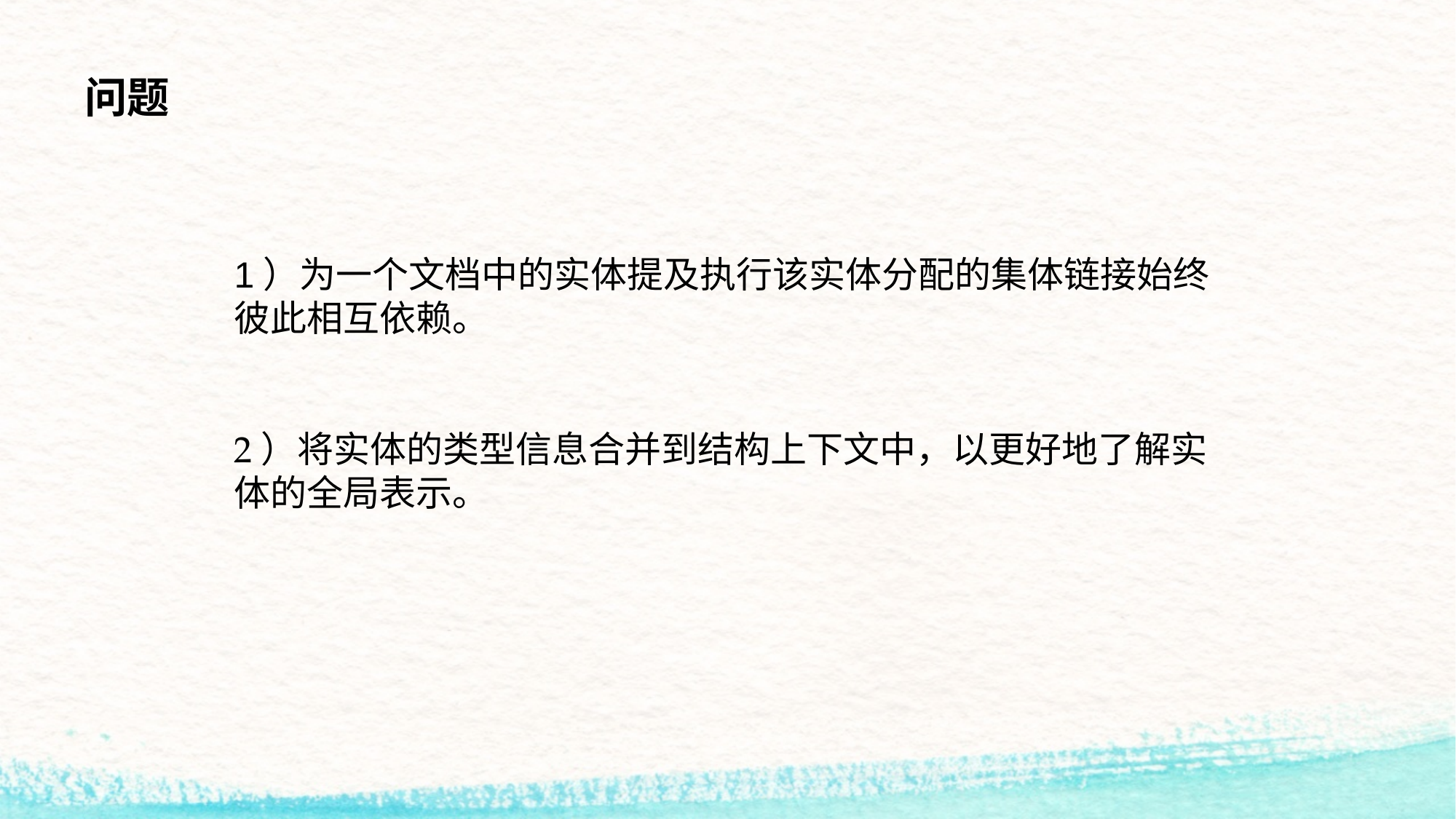

问题
1）为一个文档中的实体提及执行该实体分配的集体链接始终彼此相互依赖。

2）将实体的类型信息合并到结构上下文中，以更好地了解实体的全局表示。